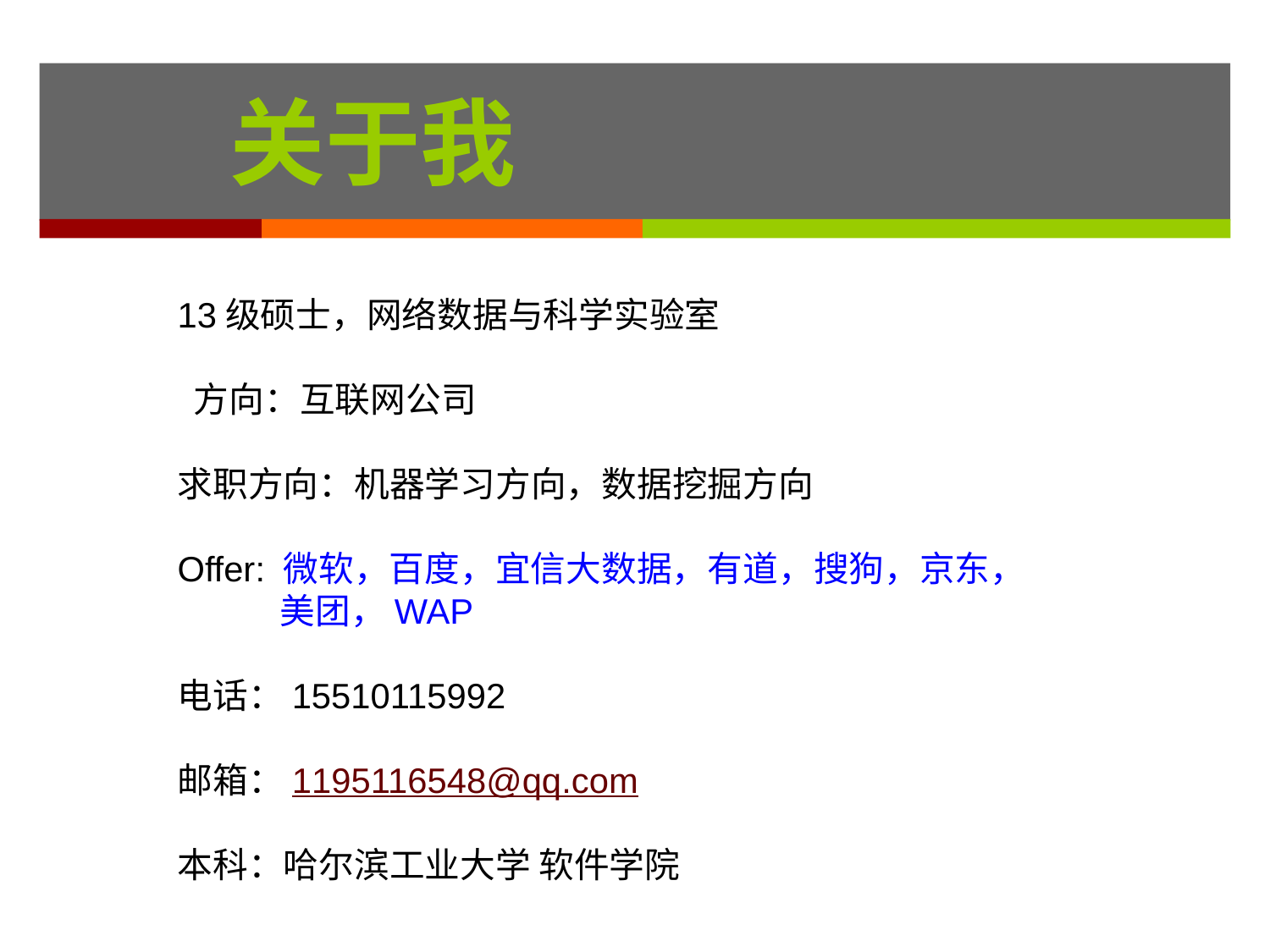

关于我
13级硕士，网络数据与科学实验室

 方向：互联网公司

求职方向：机器学习方向，数据挖掘方向

Offer: 微软，百度，宜信大数据，有道，搜狗，京东，
            美团，WAP

电话：15510115992

邮箱：1195116548@qq.com

本科：哈尔滨工业大学 软件学院